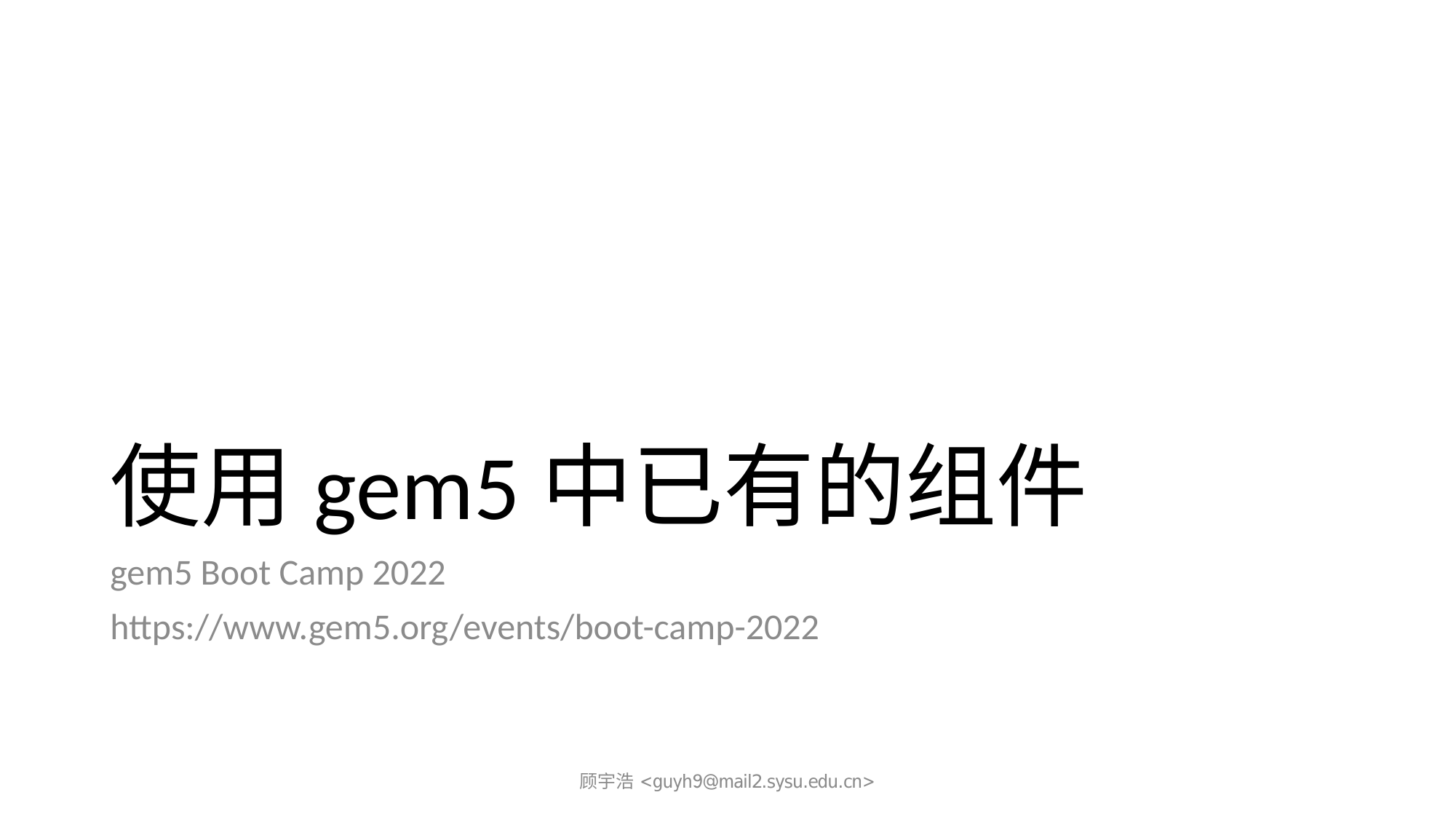

# 使用gem5中已有的组件
gem5 Boot Camp 2022
https://www.gem5.org/events/boot-camp-2022

顾宇浩 <guyh9@mail2.sysu.edu.cn>
15